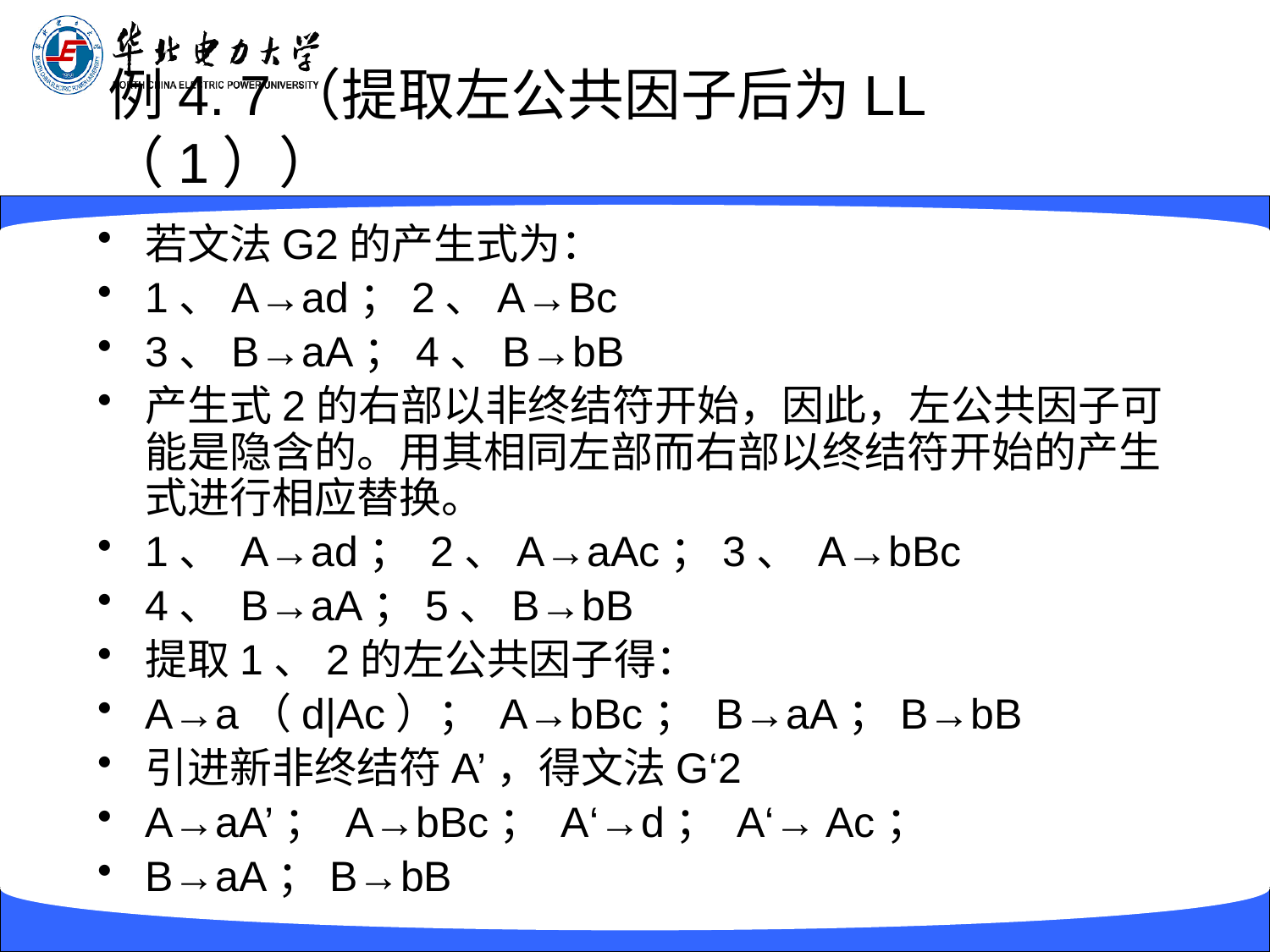

# 例4. 7（提取左公共因子后为LL（1））
若文法G2的产生式为：
1、A→ad；2、A→Bc
3、B→aA；4、B→bB
产生式2的右部以非终结符开始，因此，左公共因子可能是隐含的。用其相同左部而右部以终结符开始的产生式进行相应替换。
1、 A→ad； 2、A→aAc；3、 A→bBc
4、 B→aA；5、B→bB
提取1、2的左公共因子得：
A→a（d|Ac）； A→bBc； B→aA；B→bB
引进新非终结符A’，得文法G‘2
A→aA’； A→bBc； A‘→d； A‘→ Ac；
B→aA；B→bB